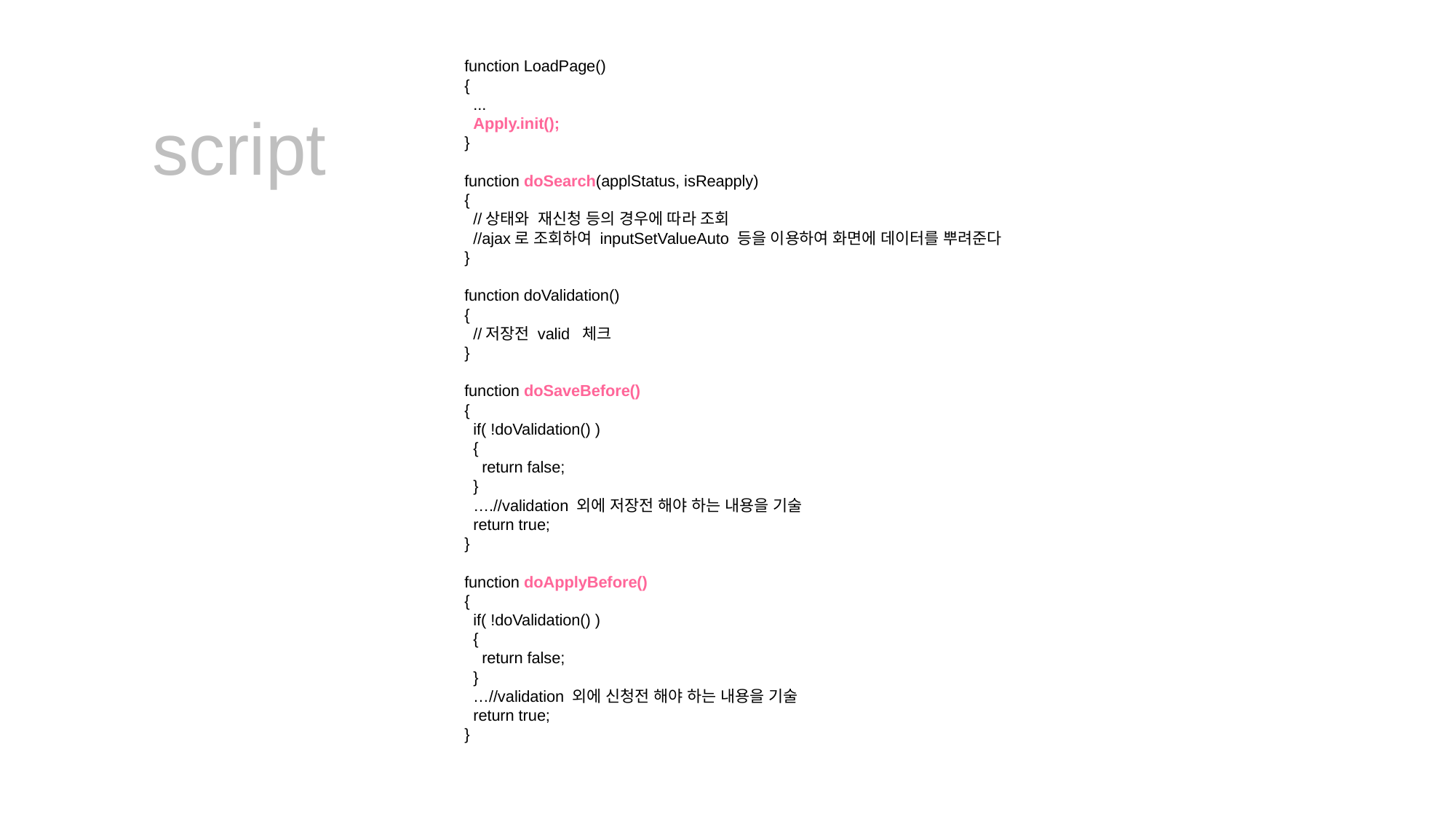

function LoadPage()
{
  ...
  Apply.init();
}

function doSearch(applStatus, isReapply)
{
  //상태와  재신청 등의 경우에 따라 조회
  //ajax로 조회하여 inputSetValueAuto 등을 이용하여 화면에 데이터를 뿌려준다
}

function doValidation()
{
  //저장전 valid  체크
}

function doSaveBefore()
{
  if( !doValidation() )
  {
    return false;
  }
  ….//validation 외에 저장전 해야 하는 내용을 기술
  return true;
}

function doApplyBefore()
{
  if( !doValidation() )
  {
    return false;
  }
  …//validation 외에 신청전 해야 하는 내용을 기술
  return true;
}
script